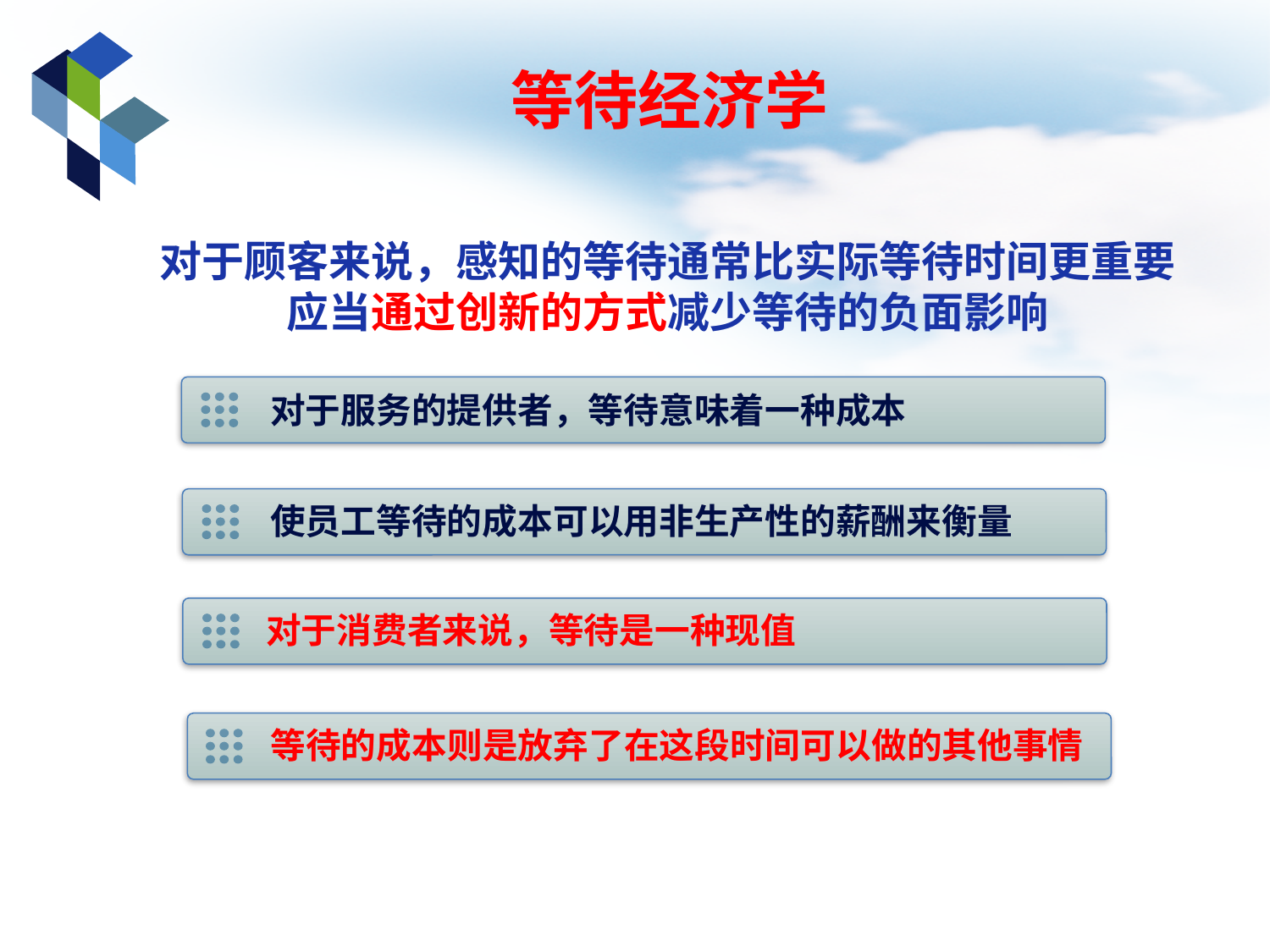

等待经济学
对于顾客来说，感知的等待通常比实际等待时间更重要应当通过创新的方式减少等待的负面影响

对于服务的提供者，等待意味着一种成本

使员工等待的成本可以用非生产性的薪酬来衡量

对于消费者来说，等待是一种现值

等待的成本则是放弃了在这段时间可以做的其他事情